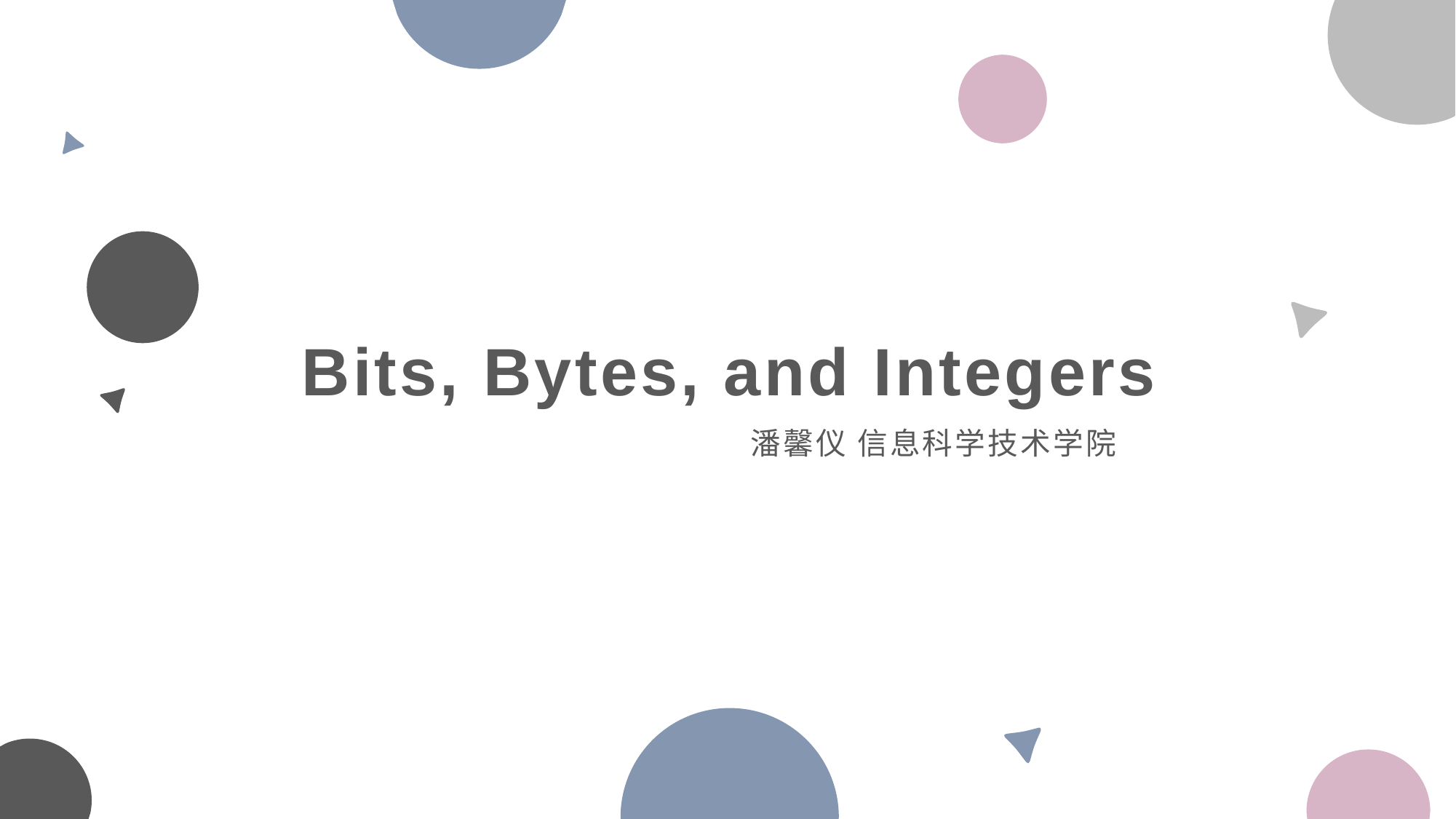

# Bits, Bytes, and Integers
潘馨仪 信息科学技术学院